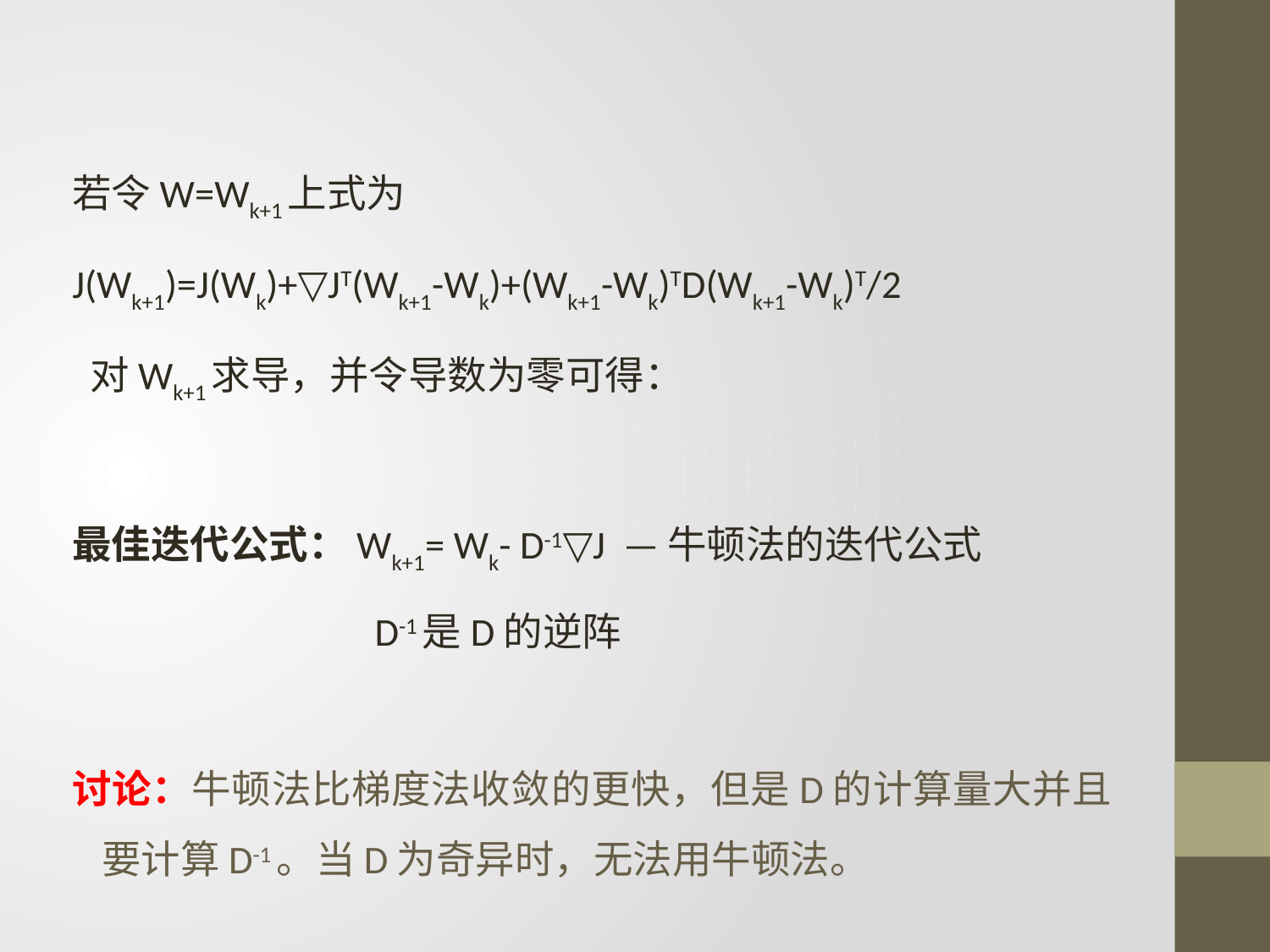

若令W=Wk+1上式为
J(Wk+1)=J(Wk)+▽JT(Wk+1-Wk)+(Wk+1-Wk)TD(Wk+1-Wk)T/2
 对Wk+1求导，并令导数为零可得：

最佳迭代公式：Wk+1= Wk- D-1▽J  —牛顿法的迭代公式
                                  D-1是D的逆阵

讨论：牛顿法比梯度法收敛的更快，但是D的计算量大并且要计算D-1。当D为奇异时，无法用牛顿法。